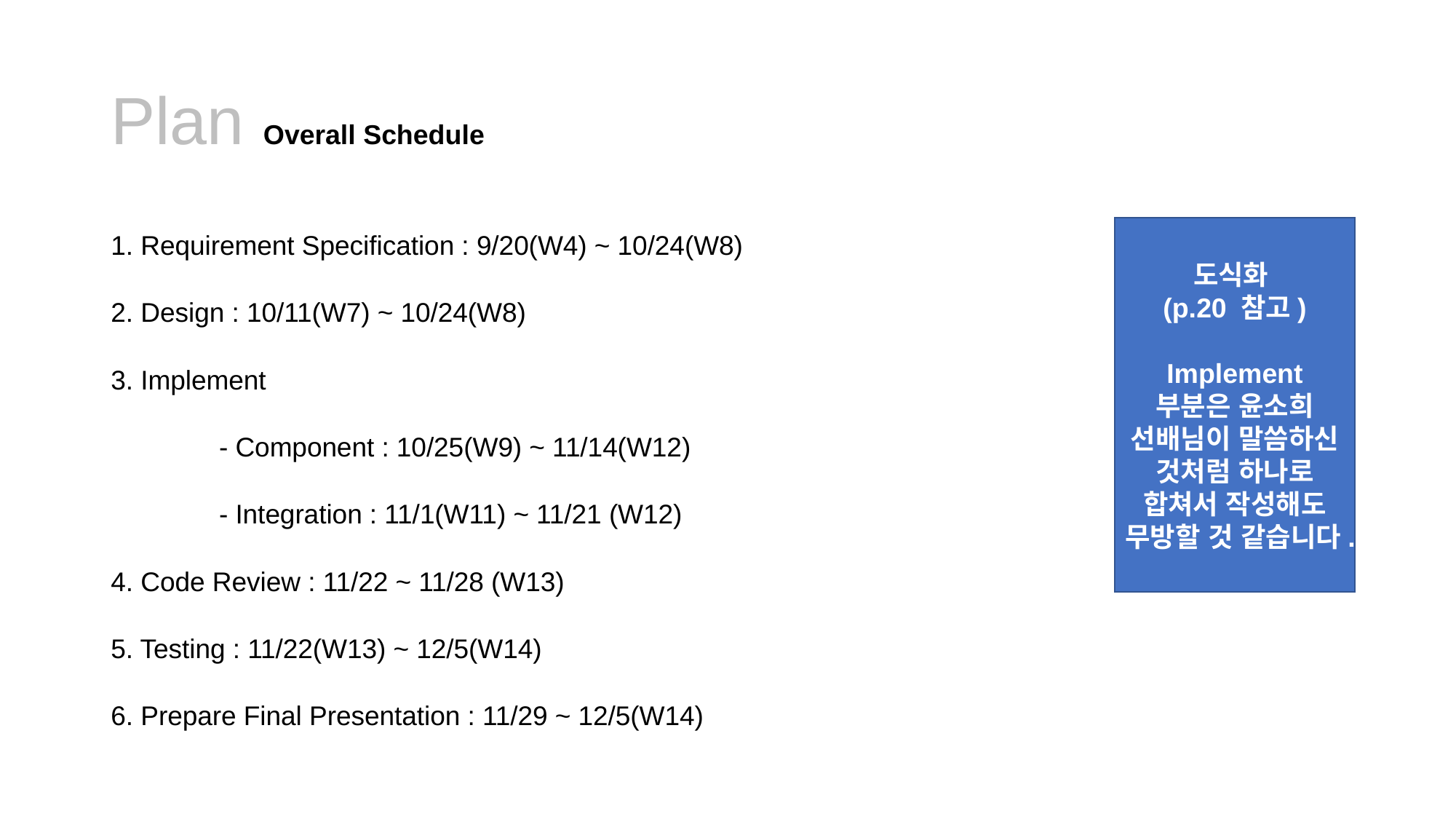

# Plan Overall Schedule
1. Requirement Specification : 9/20(W4) ~ 10/24(W8)
2. Design : 10/11(W7) ~ 10/24(W8)
3. Implement
	- Component : 10/25(W9) ~ 11/14(W12)
	- Integration : 11/1(W11) ~ 11/21 (W12)
4. Code Review : 11/22 ~ 11/28 (W13)
5. Testing : 11/22(W13) ~ 12/5(W14)
6. Prepare Final Presentation : 11/29 ~ 12/5(W14)
도식화
(p.20 참고)

Implement 부분은 윤소희 선배님이 말씀하신 것처럼 하나로 합쳐서 작성해도 무방할 것 같습니다.